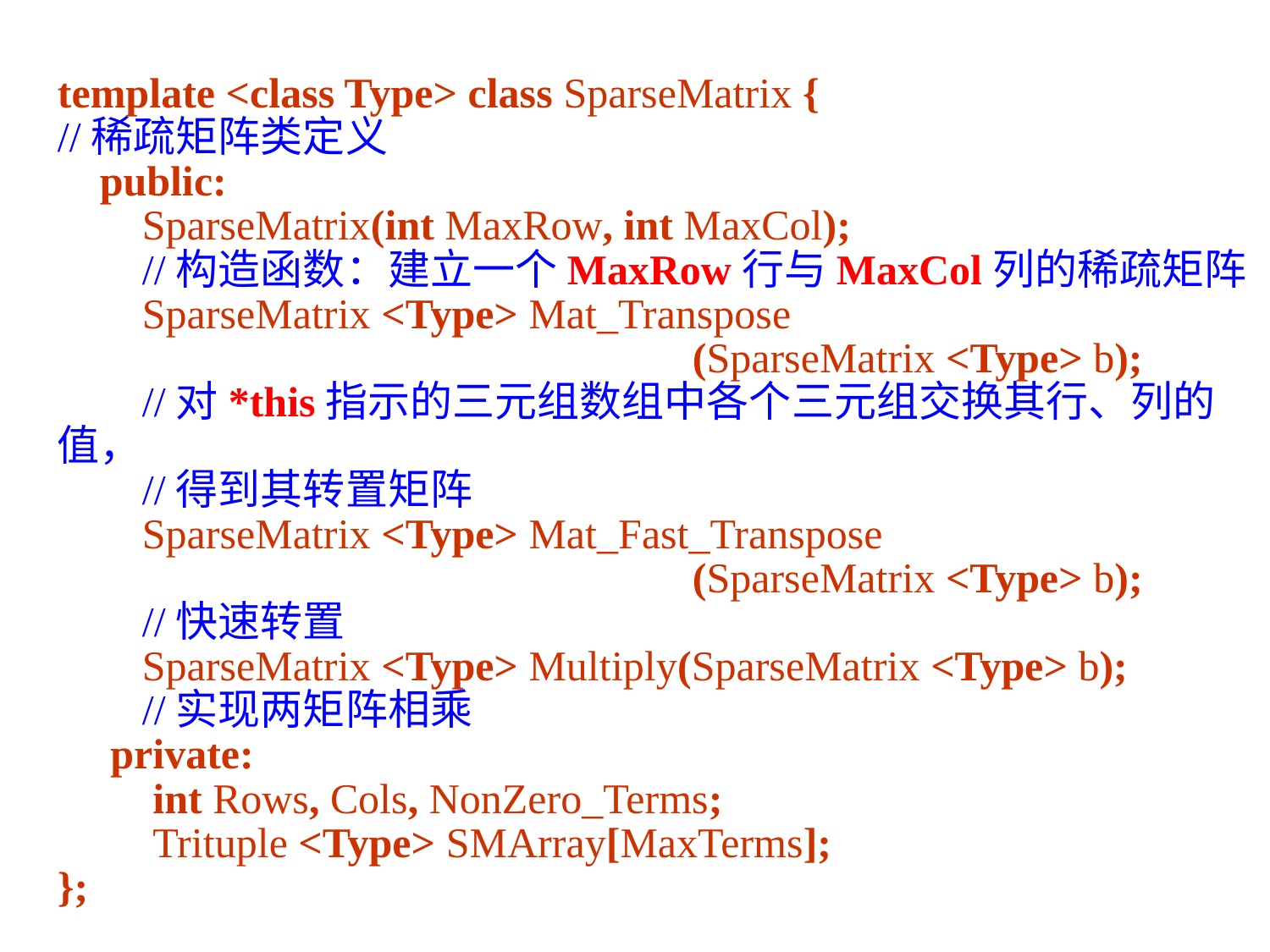

template <class Type> class SparseMatrix {
//稀疏矩阵类定义
    public:
        SparseMatrix(int MaxRow, int MaxCol);
        //构造函数：建立一个MaxRow行与MaxCol列的稀疏矩阵
        SparseMatrix <Type> Mat_Transpose
					(SparseMatrix <Type> b);
        //对*this指示的三元组数组中各个三元组交换其行、列的值，
        //得到其转置矩阵
        SparseMatrix <Type> Mat_Fast_Transpose
					(SparseMatrix <Type> b);
        //快速转置
        SparseMatrix <Type> Multiply(SparseMatrix <Type> b);
        //实现两矩阵相乘
     private:
         int Rows, Cols, NonZero_Terms;
         Trituple <Type> SMArray[MaxTerms];
};
34